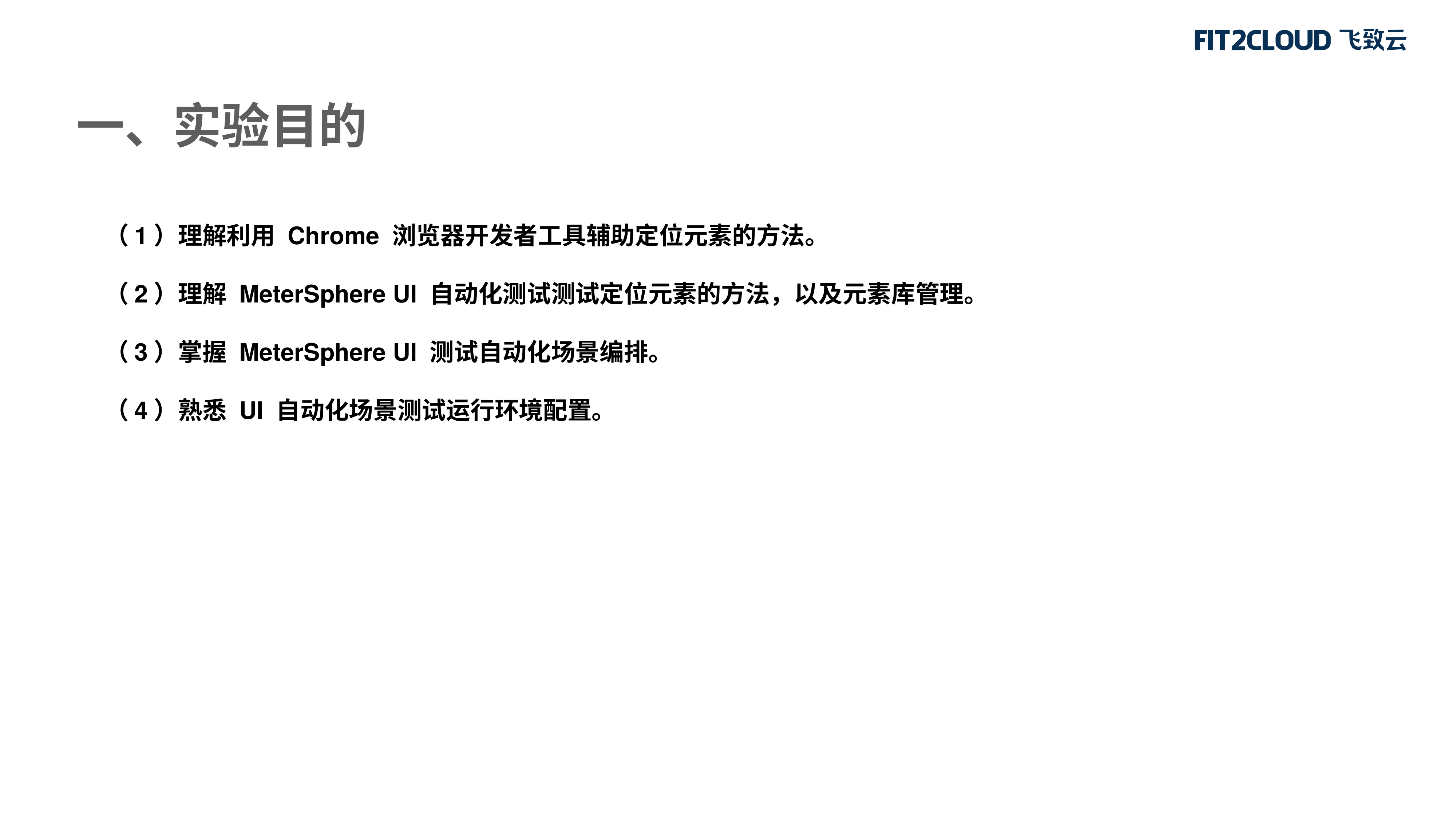

一、实验目的
（1）理解利用 Chrome 浏览器开发者工具辅助定位元素的方法。

（2）理解 MeterSphere UI 自动化测试测试定位元素的方法，以及元素库管理。

（3）掌握 MeterSphere UI 测试自动化场景编排。

（4）熟悉 UI 自动化场景测试运行环境配置。